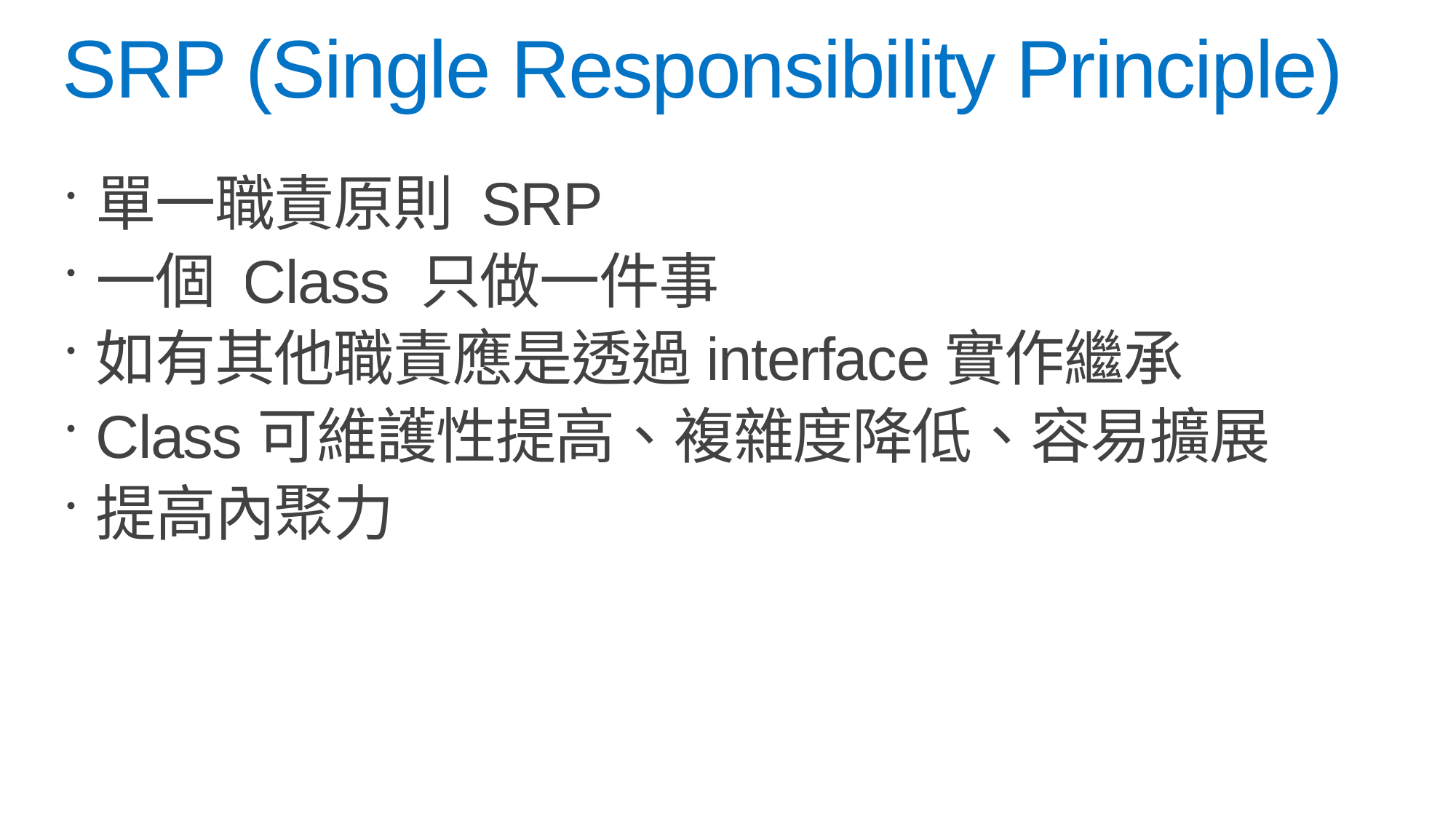

# SRP (Single Responsibility Principle)
單一職責原則 SRP
一個 Class 只做一件事
如有其他職責應是透過interface實作繼承
Class可維護性提高、複雜度降低、容易擴展
提高內聚力